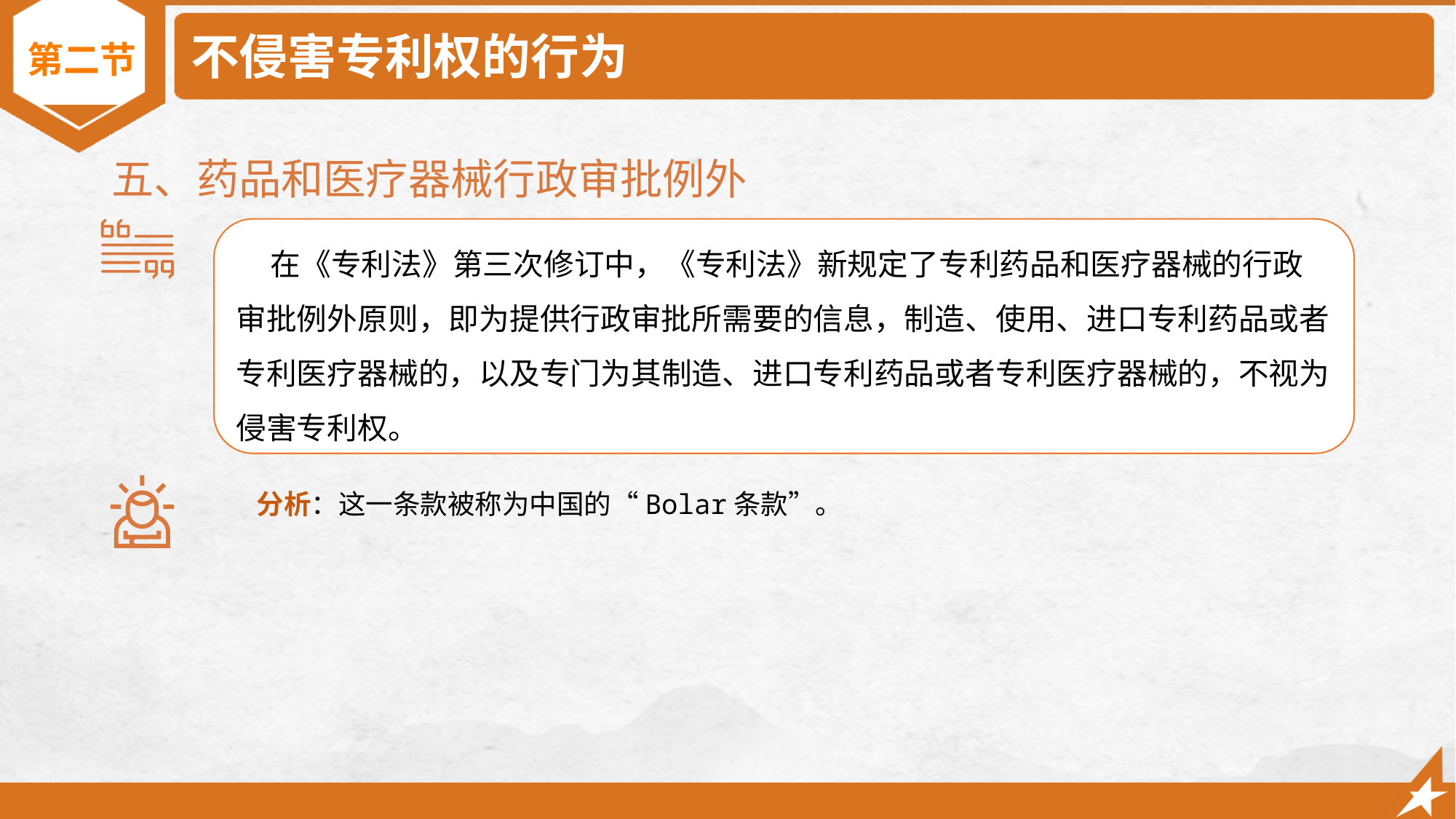

# 不侵害专利权的行为
第二节
五、药品和医疗器械行政审批例外

    在《专利法》第三次修订中，《专利法》新规定了专利药品和医疗器械的行政审批例外原则，即为提供行政审批所需要的信息，制造、使用、进口专利药品或者专利医疗器械的，以及专门为其制造、进口专利药品或者专利医疗器械的，不视为侵害专利权。

  分析：这一条款被称为中国的“Bolar条款”。